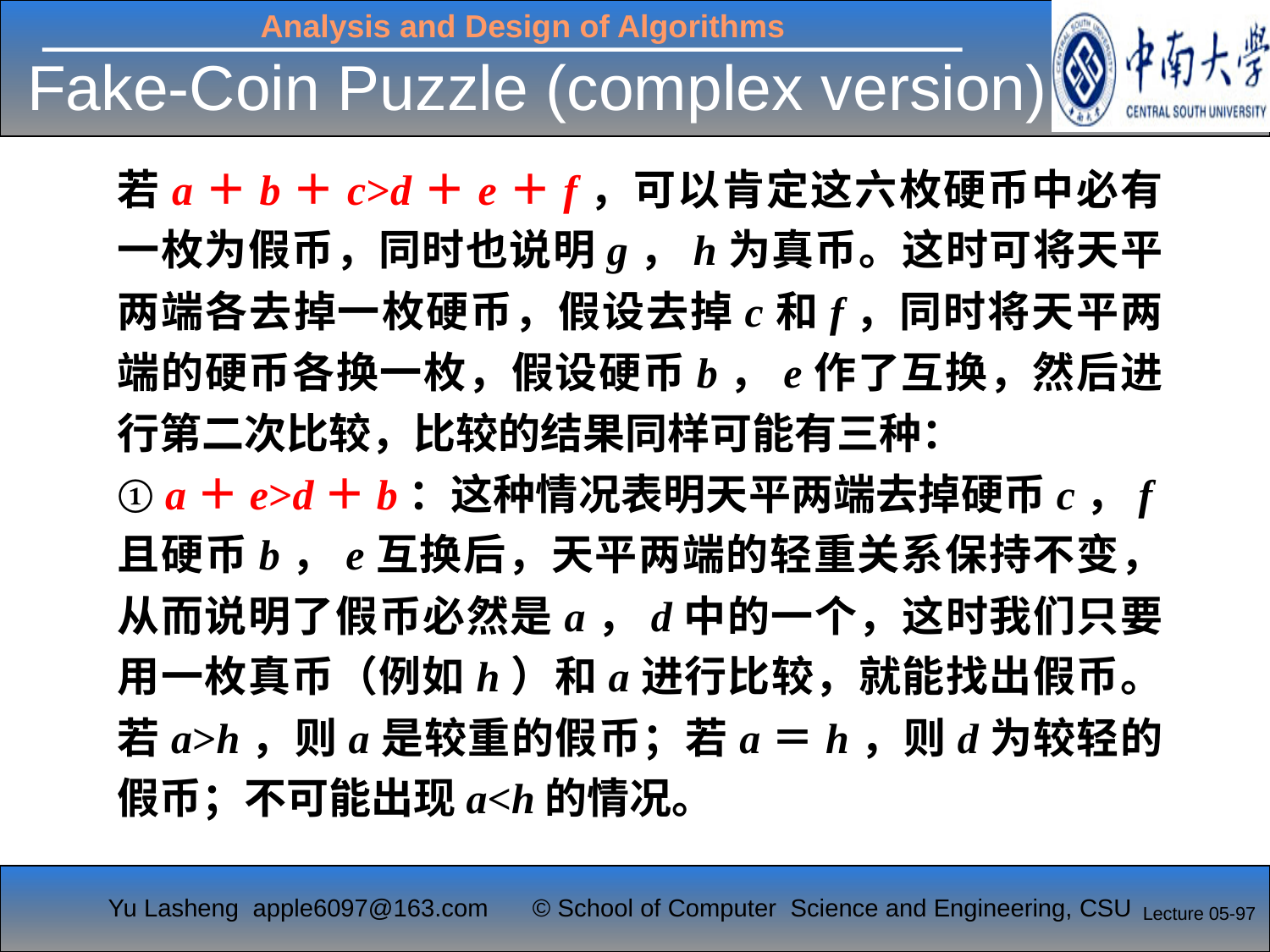

Fake-Coin Puzzle (complex version)
#
若a＋b＋c>d＋e＋f，可以肯定这六枚硬币中必有一枚为假币，同时也说明g，h为真币。这时可将天平两端各去掉一枚硬币，假设去掉c和f，同时将天平两端的硬币各换一枚，假设硬币b，e作了互换，然后进行第二次比较，比较的结果同样可能有三种：
① a＋e>d＋b：这种情况表明天平两端去掉硬币c，f且硬币b，e互换后，天平两端的轻重关系保持不变，从而说明了假币必然是a，d中的一个，这时我们只要用一枚真币（例如h）和a进行比较，就能找出假币。若a>h，则a是较重的假币；若a＝h，则d为较轻的假币；不可能出现a<h的情况。
Lecture 05-97